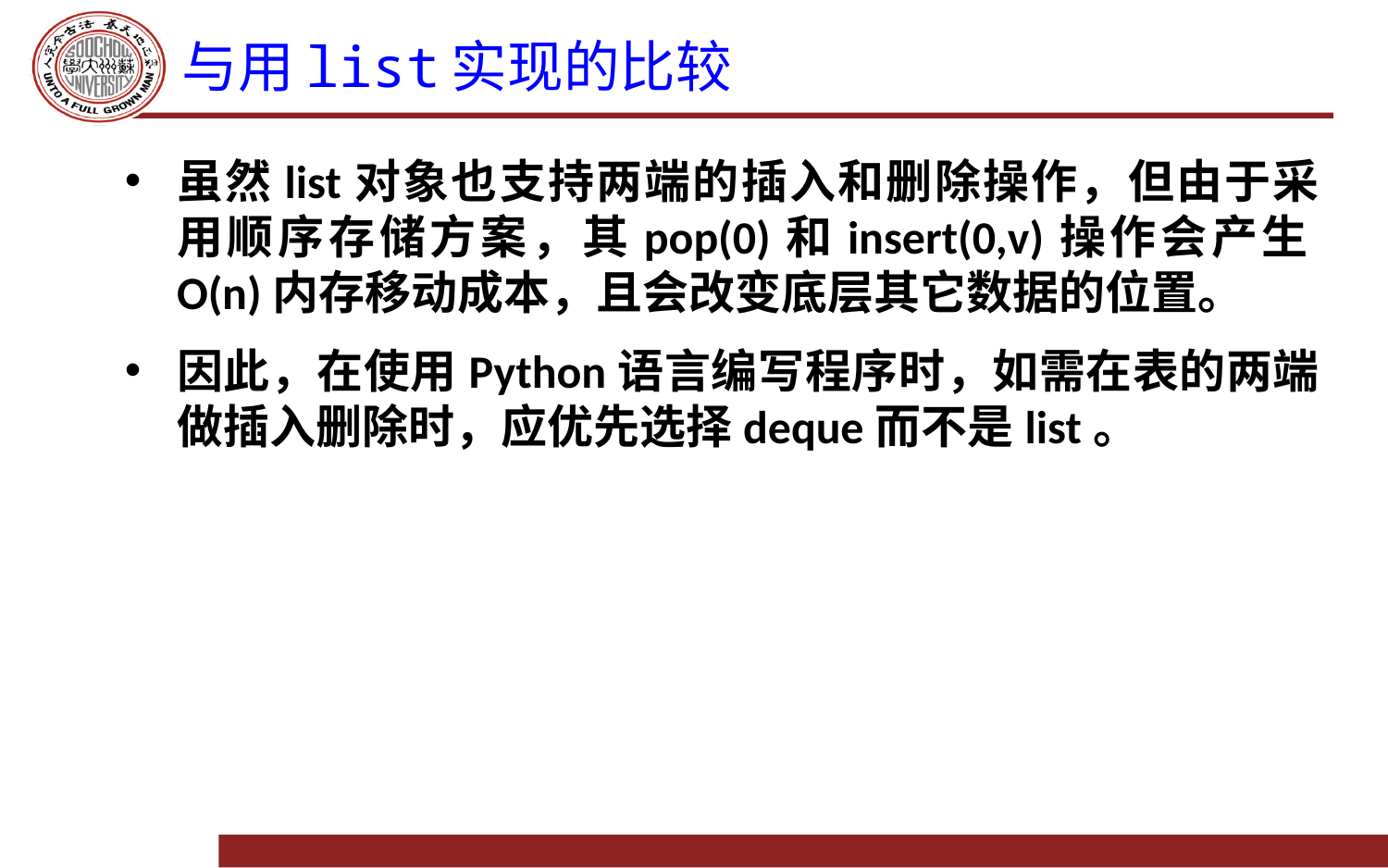

# 与用list实现的比较
虽然list对象也支持两端的插入和删除操作，但由于采用顺序存储方案，其pop(0)和insert(0,v)操作会产生O(n)内存移动成本，且会改变底层其它数据的位置。
因此，在使用Python语言编写程序时，如需在表的两端做插入删除时，应优先选择deque而不是list。